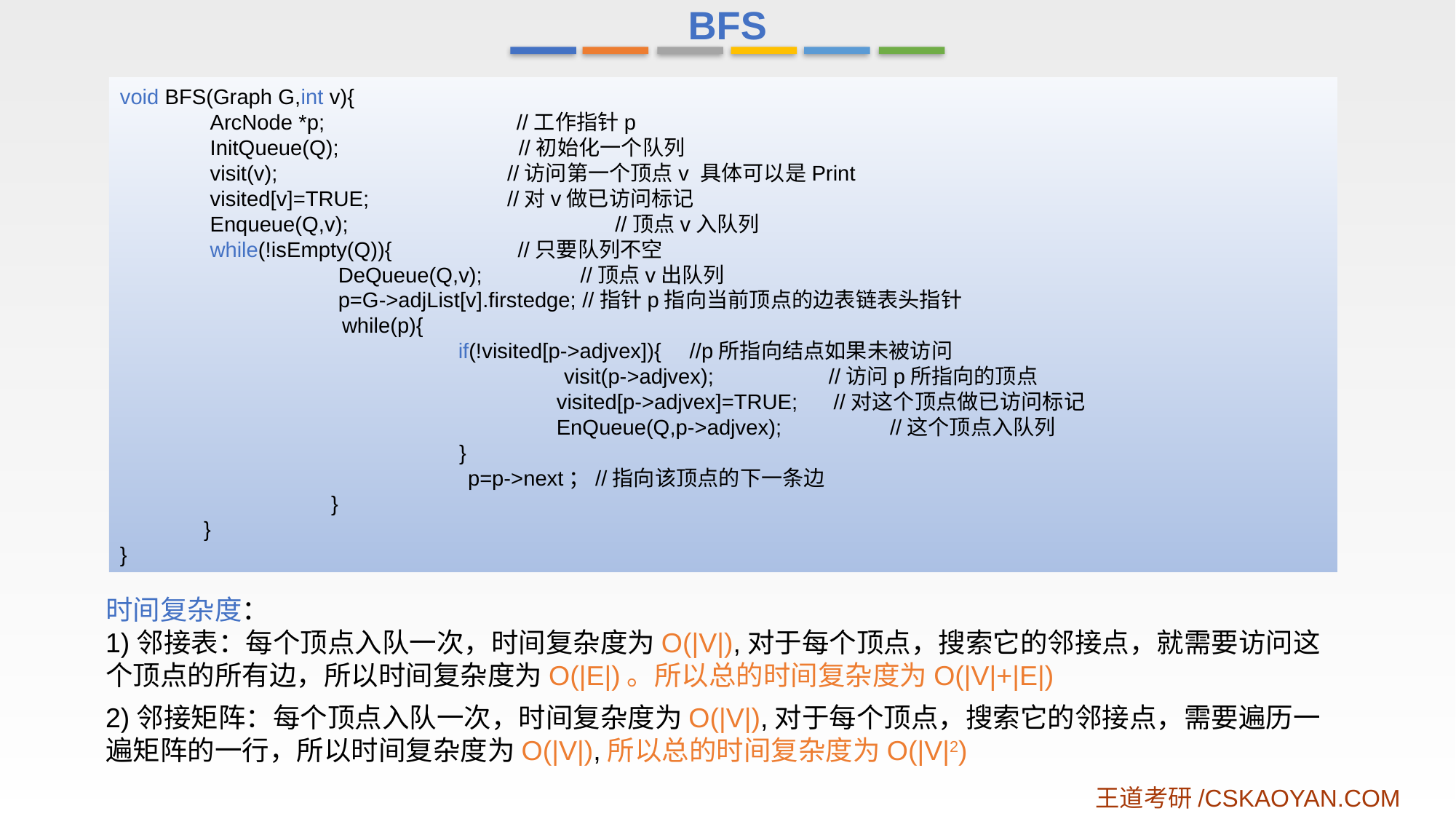

BFS

void BFS(Graph G,int v){
               ArcNode *p;                                //工作指针p
               InitQueue(Q);                              //初始化一个队列
               visit(v);		          //访问第一个顶点v 具体可以是Print
               visited[v]=TRUE;	          //对v做已访问标记
               Enqueue(Q,v);	                            //顶点v入队列
               while(!isEmpty(Q)){                     //只要队列不空
		DeQueue(Q,v);  	    //顶点v出队列
		p=G->adjList[v].firstedge; //指针p指向当前顶点的边表链表头指针
                                     while(p){											                    if(!visited[p->adjvex]){	    //p所指向结点如果未被访问
                                                                          visit(p->adjvex);	         //访问p所指向的顶点
				visited[p->adjvex]=TRUE;      //对这个顶点做已访问标记
				EnQueue(Q,p->adjvex);	 //这个顶点入队列
			  }
                                                          p=p->next；//指向该顶点的下一条边
	                 }
              }
}
时间复杂度：
1)邻接表：每个顶点入队一次，时间复杂度为O(|V|),对于每个顶点，搜索它的邻接点，就需要访问这个顶点的所有边，所以时间复杂度为O(|E|)。所以总的时间复杂度为O(|V|+|E|)
2)邻接矩阵：每个顶点入队一次，时间复杂度为O(|V|),对于每个顶点，搜索它的邻接点，需要遍历一遍矩阵的一行，所以时间复杂度为O(|V|),所以总的时间复杂度为O(|V|2)
王道考研/CSKAOYAN.COM